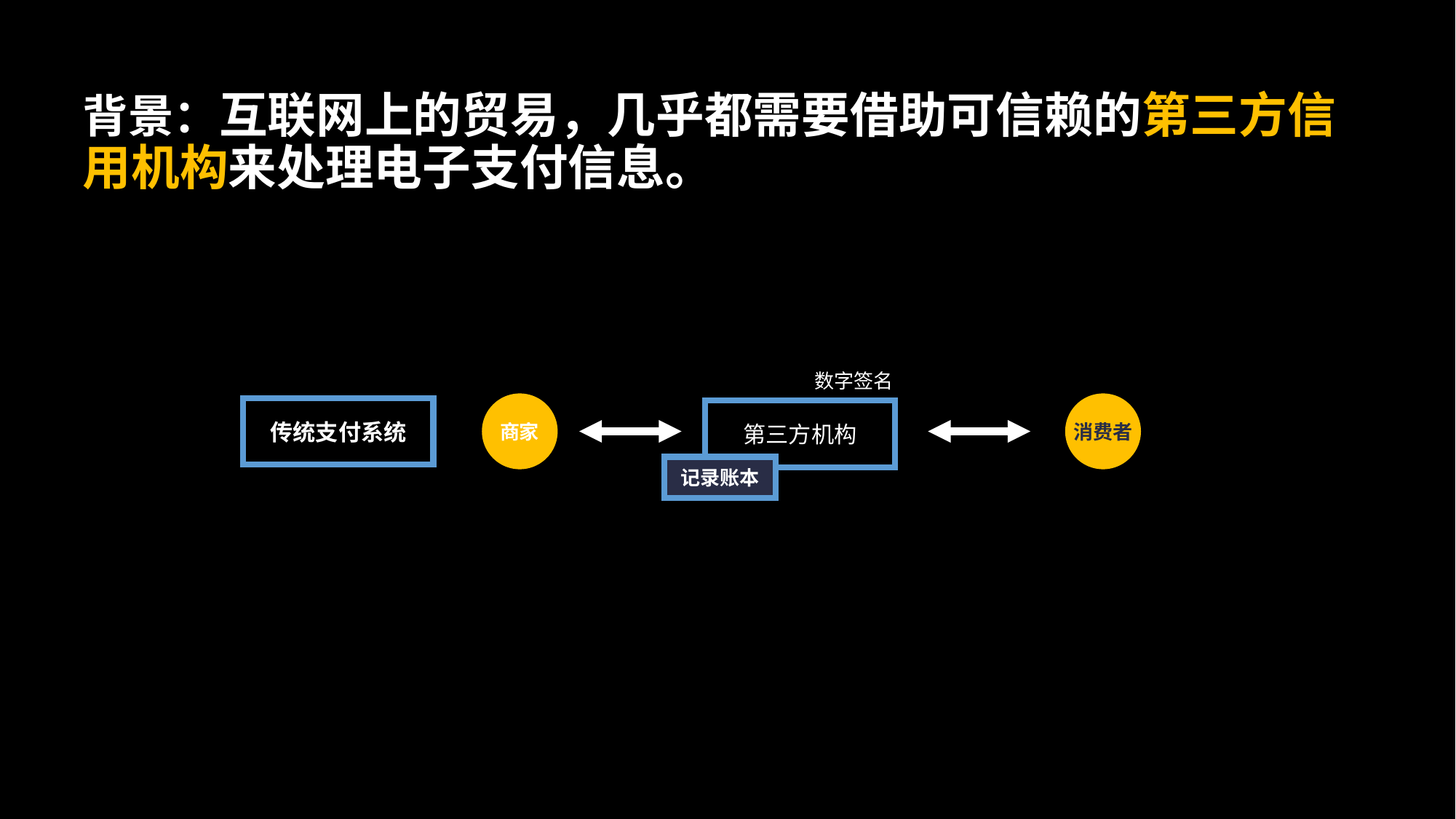

背景：互联网上的贸易，几乎都需要借助可信赖的第三方信用机构来处理电子支付信息。

数字签名

传统支付系统
商家
消费者
第三方机构

记录账本